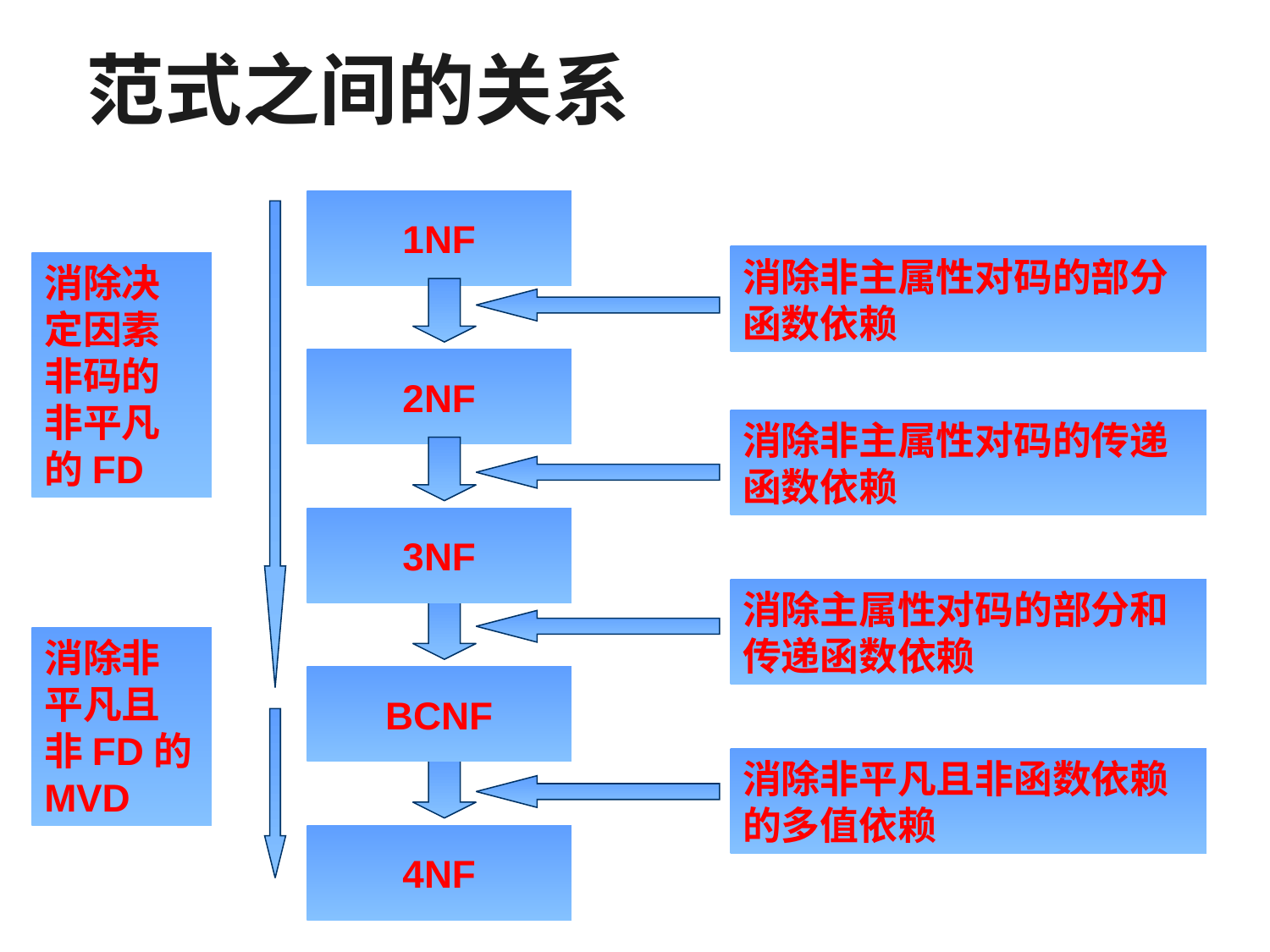

# 范式之间的关系
1NF
消除决定因素非码的非平凡的FD

消除非主属性对码的部分函数依赖

2NF
消除非主属性对码的传递函数依赖

3NF
消除主属性对码的部分和传递函数依赖

BCNF
消除非平凡且非FD的MVD

消除非平凡且非函数依赖的多值依赖

4NF